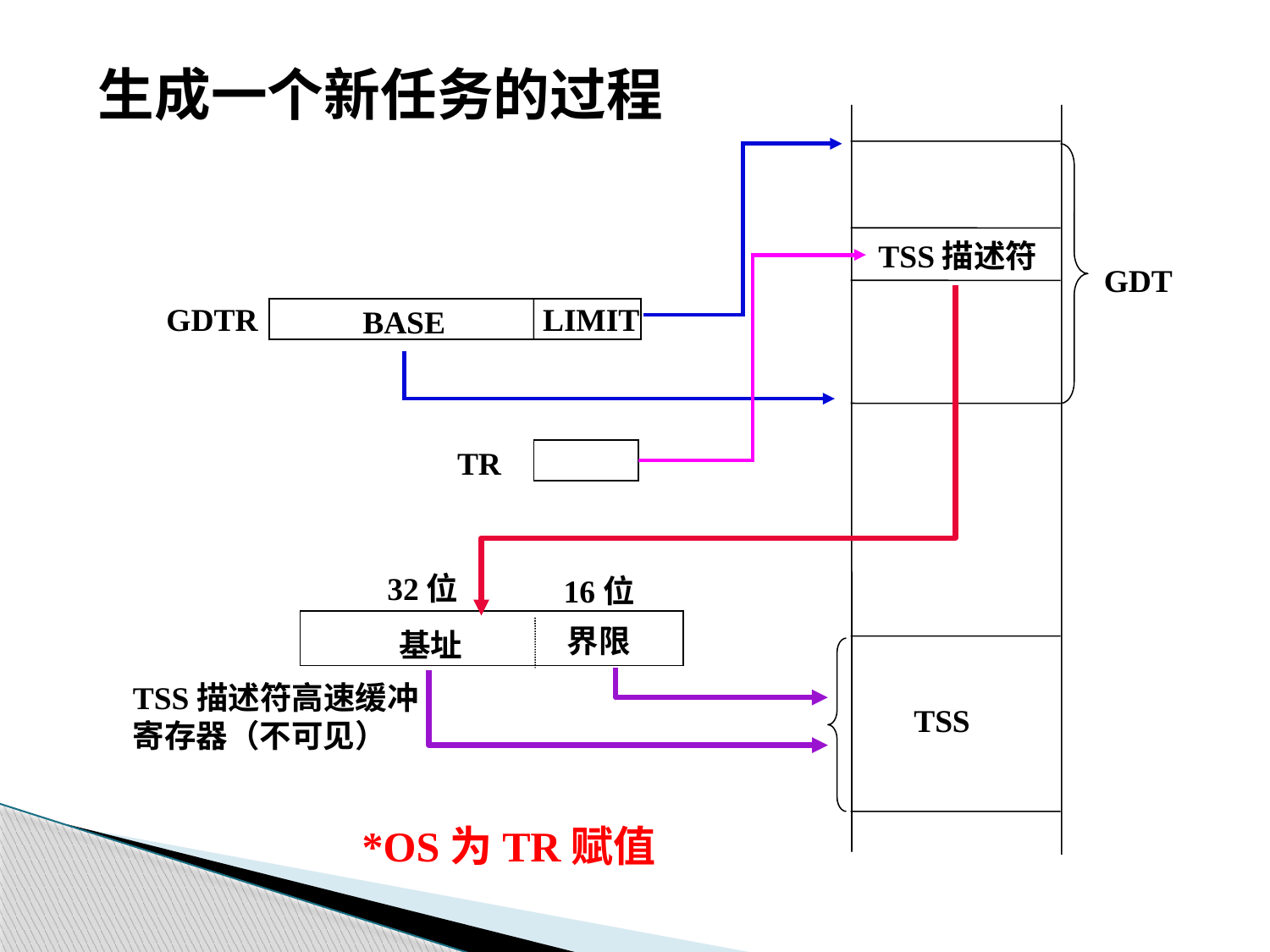

生成一个新任务的过程

TSS描述符
GDT

GDTR
LIMIT
BASE

TR

32位
16位

界限

基址

TSS描述符高速缓冲
寄存器（不可见）
TSS

*OS为TR赋值